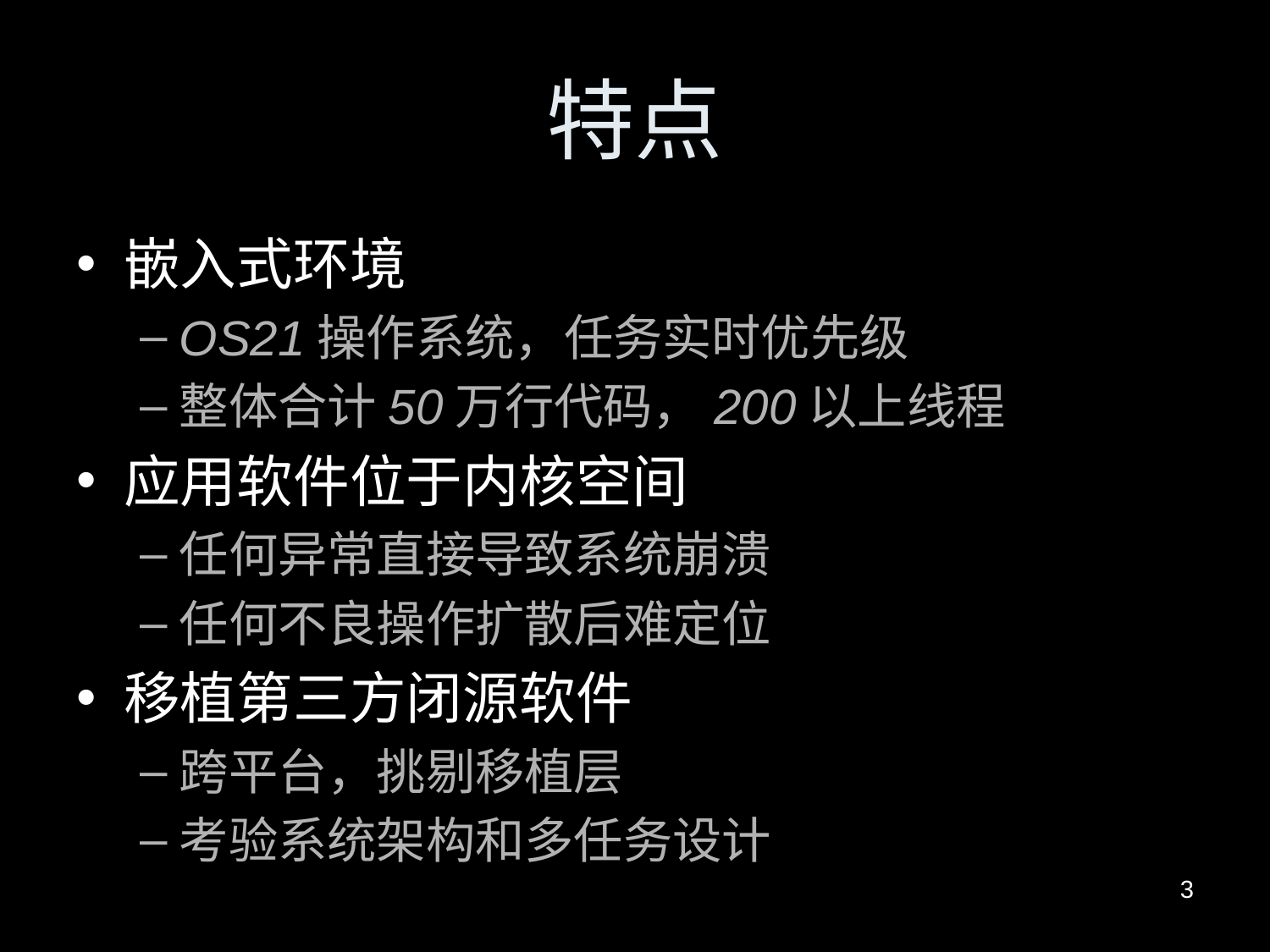

# 特点
嵌入式环境
OS21操作系统，任务实时优先级
整体合计50万行代码，200以上线程
应用软件位于内核空间
任何异常直接导致系统崩溃
任何不良操作扩散后难定位
移植第三方闭源软件
跨平台，挑剔移植层
考验系统架构和多任务设计
3